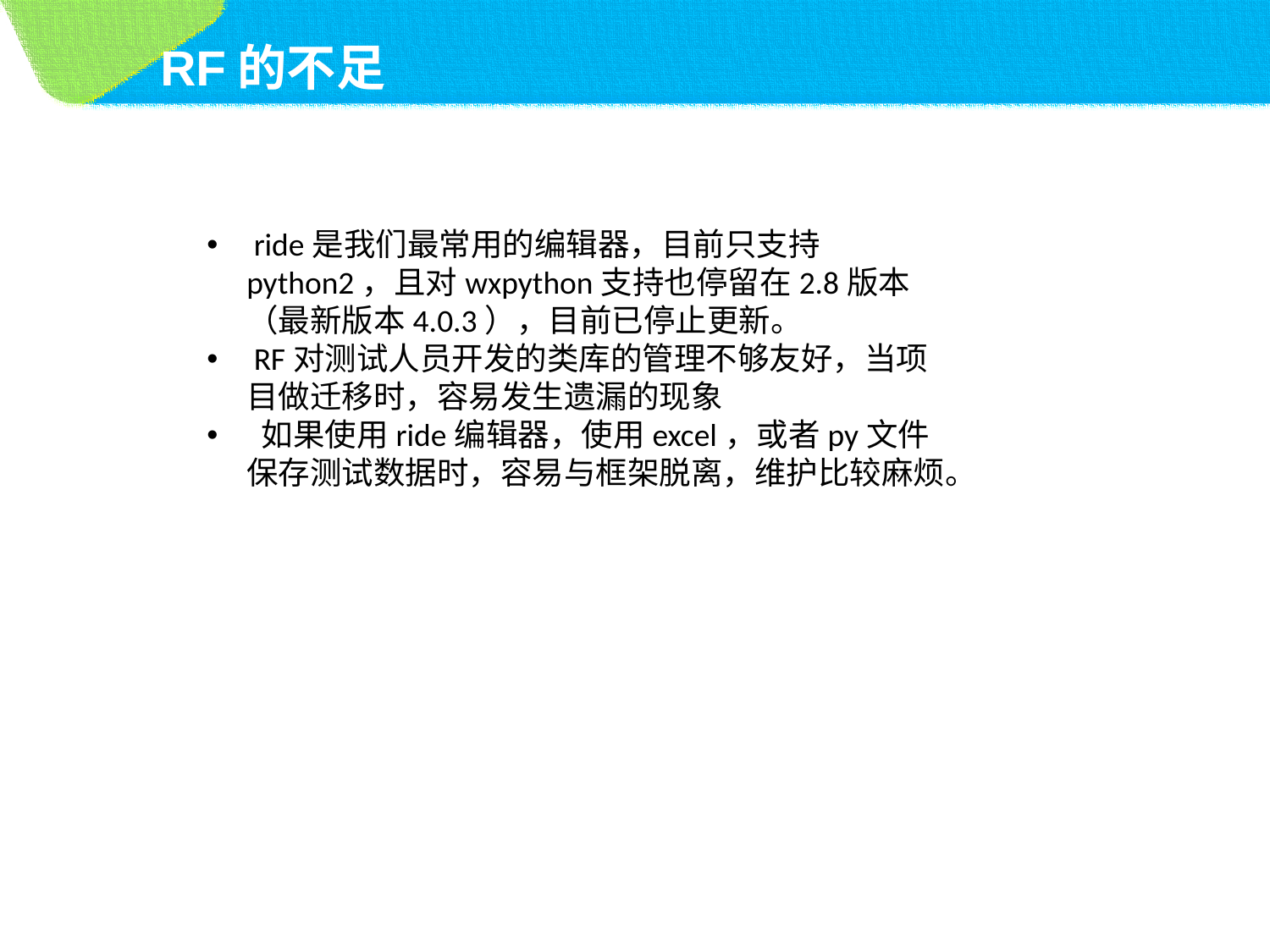

RF的不足
 ride是我们最常用的编辑器，目前只支持python2，且对wxpython支持也停留在2.8版本（最新版本4.0.3），目前已停止更新。
 RF对测试人员开发的类库的管理不够友好，当项目做迁移时，容易发生遗漏的现象
 如果使用ride编辑器，使用excel，或者py文件保存测试数据时，容易与框架脱离，维护比较麻烦。